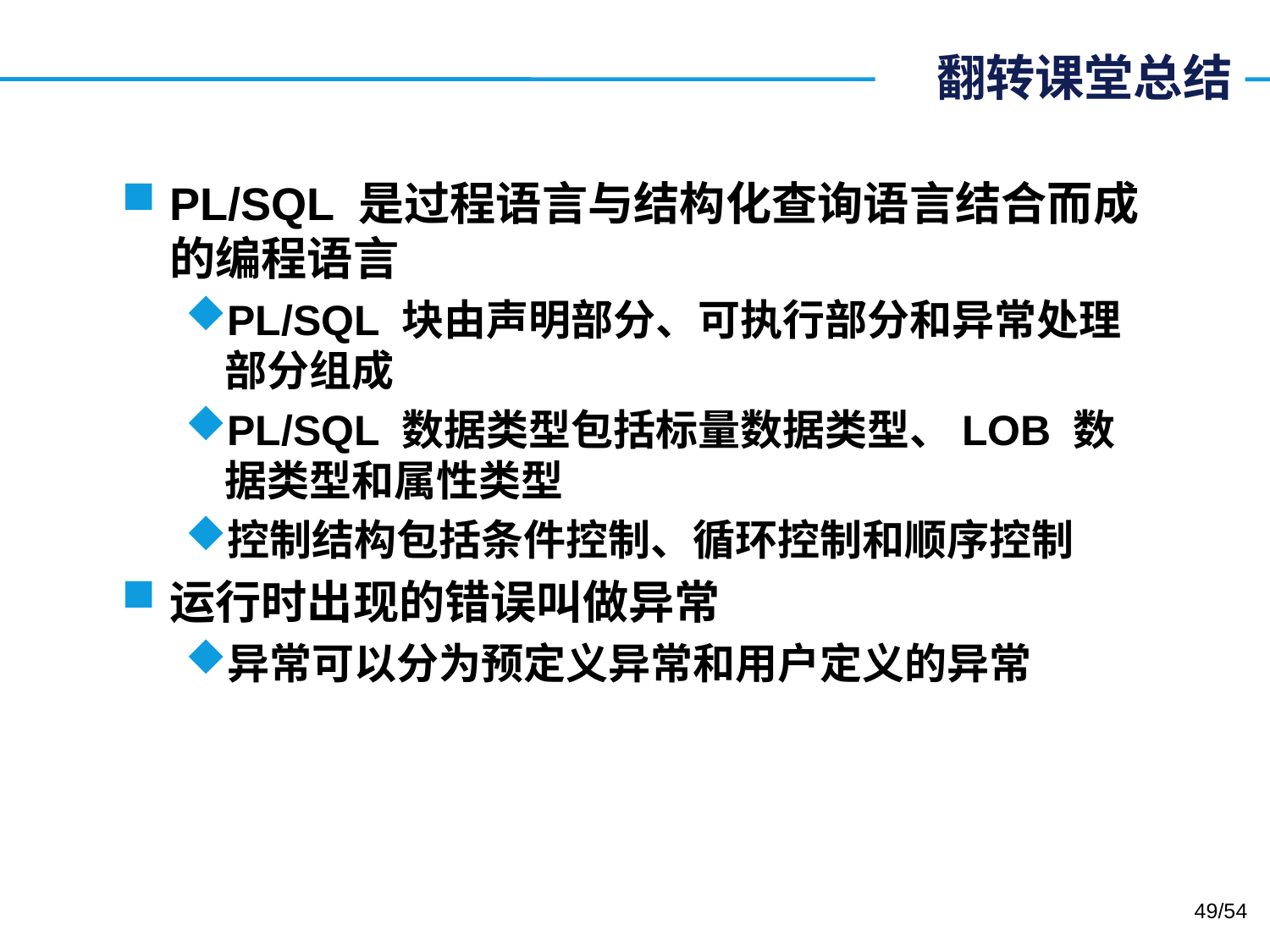

# 翻转课堂总结
PL/SQL 是过程语言与结构化查询语言结合而成的编程语言
PL/SQL 块由声明部分、可执行部分和异常处理部分组成
PL/SQL 数据类型包括标量数据类型、LOB 数据类型和属性类型
控制结构包括条件控制、循环控制和顺序控制
运行时出现的错误叫做异常
异常可以分为预定义异常和用户定义的异常
49/54